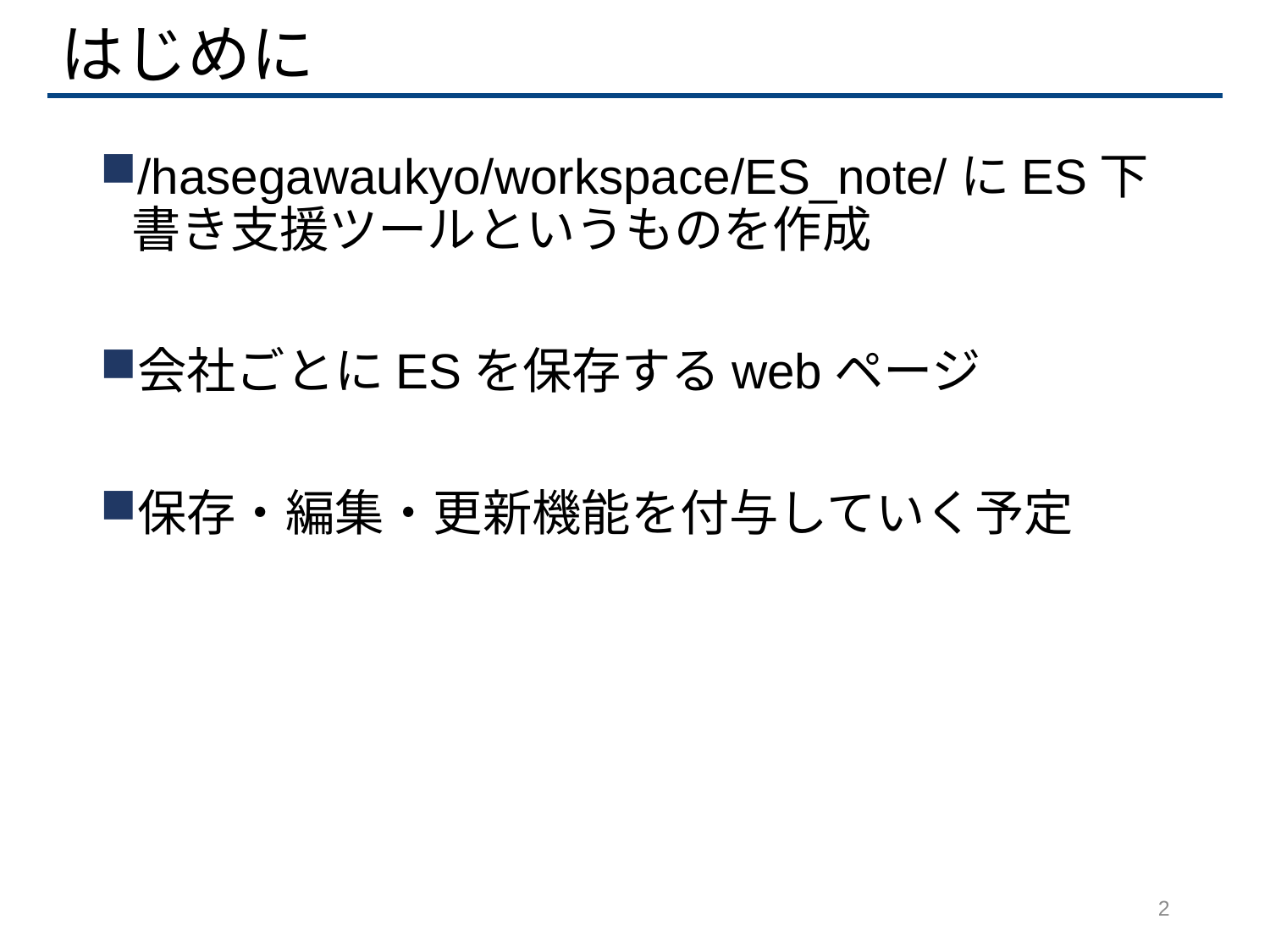

# はじめに
/hasegawaukyo/workspace/ES_note/にES下書き支援ツールというものを作成

会社ごとにESを保存するwebページ

保存・編集・更新機能を付与していく予定
2